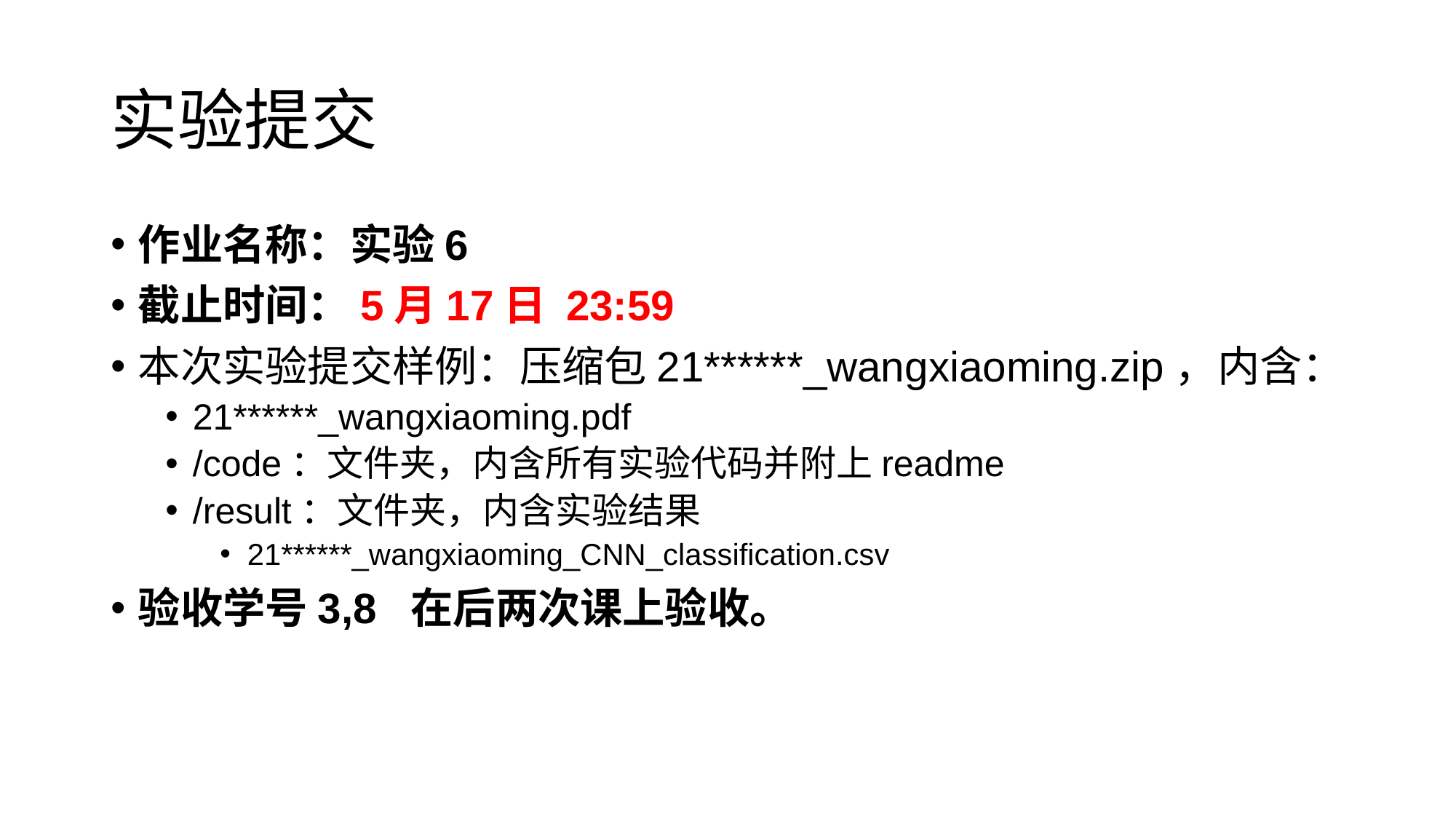

# 实验提交
作业名称：实验6
截止时间：5月17日 23:59
本次实验提交样例：压缩包21******_wangxiaoming.zip，内含：
21******_wangxiaoming.pdf
/code：文件夹，内含所有实验代码并附上readme
/result：文件夹，内含实验结果
21******_wangxiaoming_CNN_classification.csv
验收学号3,8  在后两次课上验收。